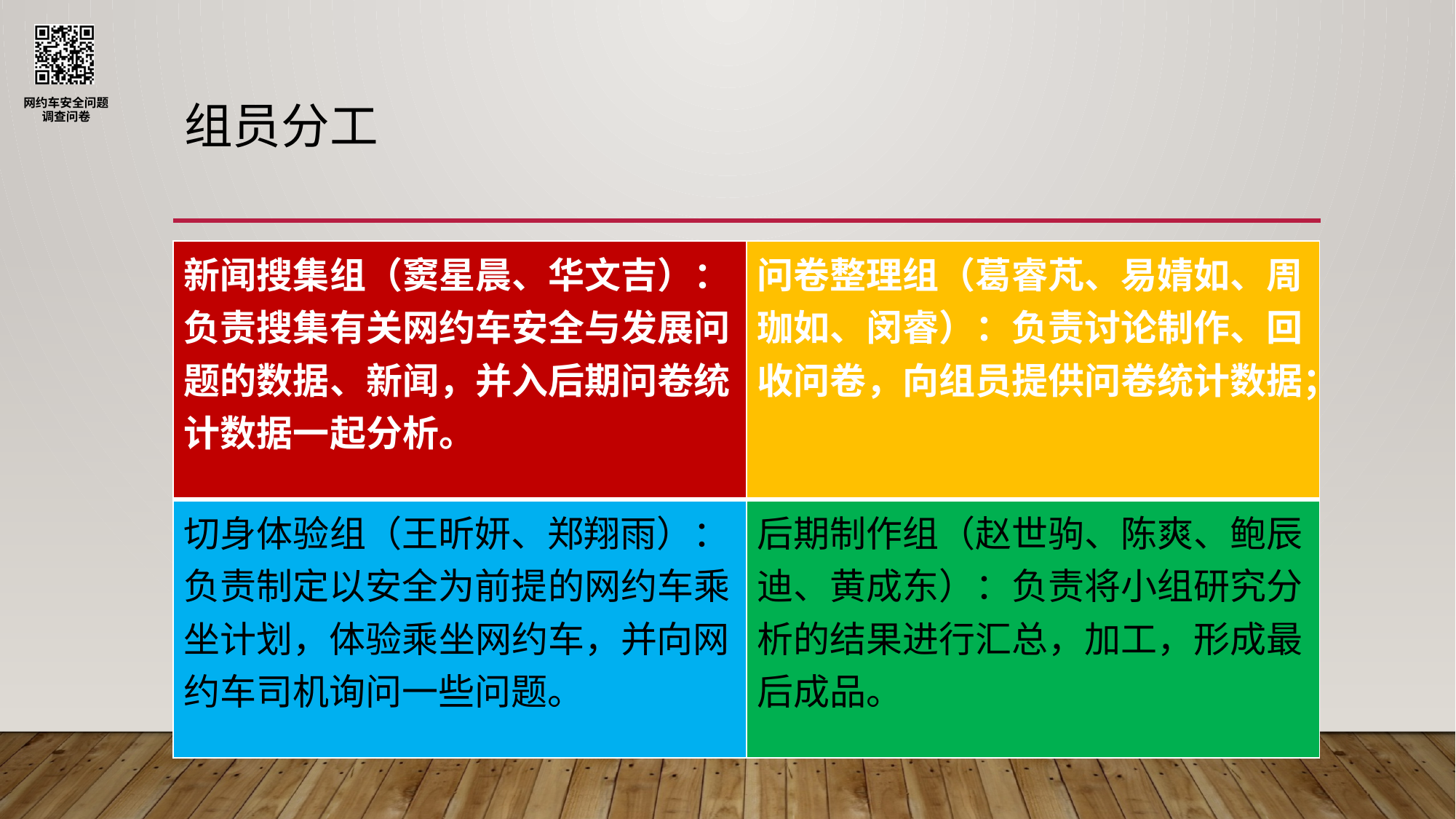

# 组员分工
| 新闻搜集组（窦星晨、华文吉）：负责搜集有关网约车安全与发展问题的数据、新闻，并入后期问卷统计数据一起分析。 | 问卷整理组（葛睿芃、易婧如、周珈如、闵睿）：负责讨论制作、回收问卷，向组员提供问卷统计数据； |
| --- | --- |
| 切身体验组（王昕妍、郑翔雨）：负责制定以安全为前提的网约车乘坐计划，体验乘坐网约车，并向网约车司机询问一些问题。 | 后期制作组（赵世驹、陈爽、鲍辰迪、黄成东）：负责将小组研究分析的结果进行汇总，加工，形成最后成品。 |